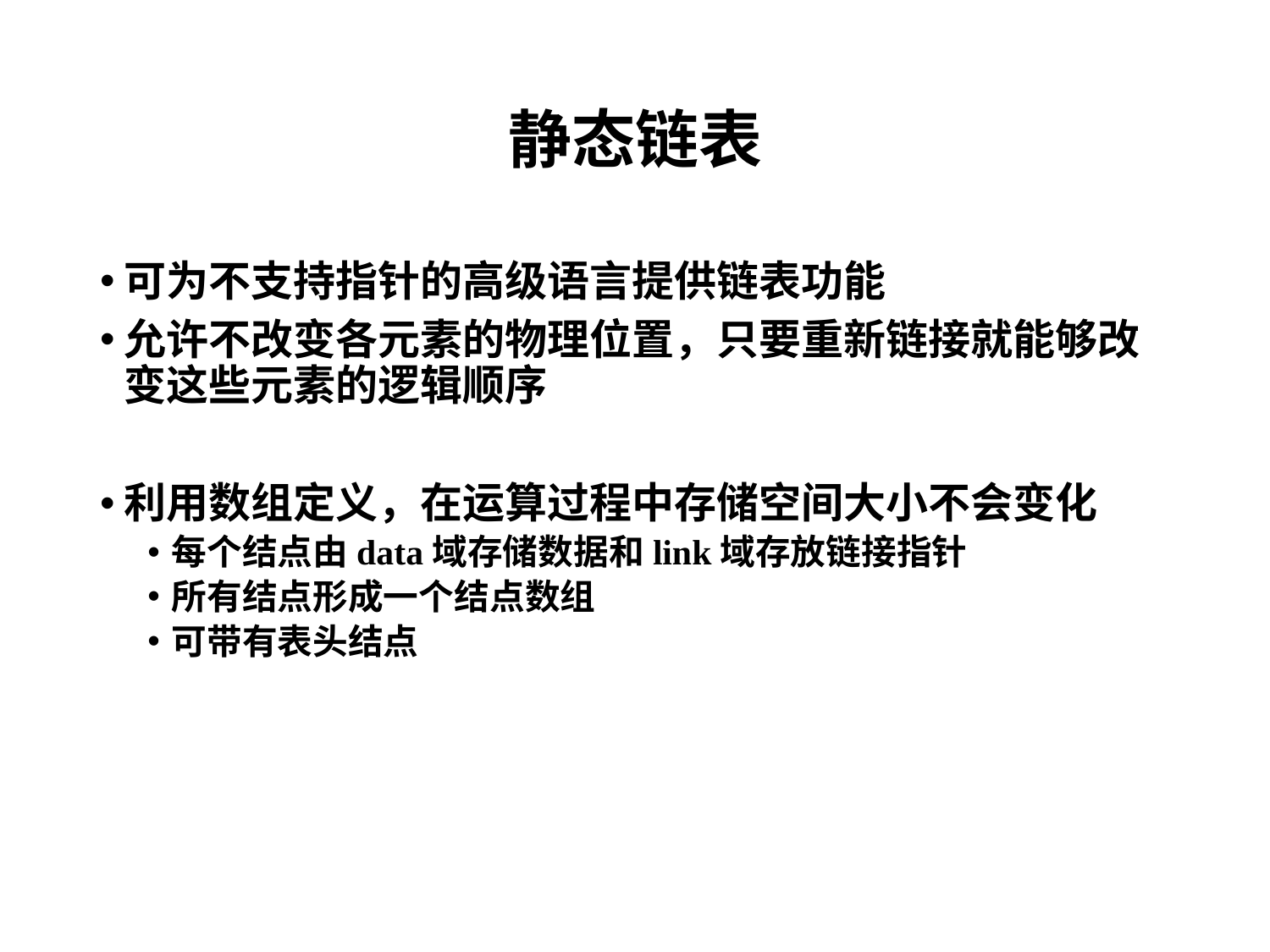

# 静态链表
可为不支持指针的高级语言提供链表功能
允许不改变各元素的物理位置，只要重新链接就能够改变这些元素的逻辑顺序

利用数组定义，在运算过程中存储空间大小不会变化
每个结点由data域存储数据和link域存放链接指针
所有结点形成一个结点数组
可带有表头结点